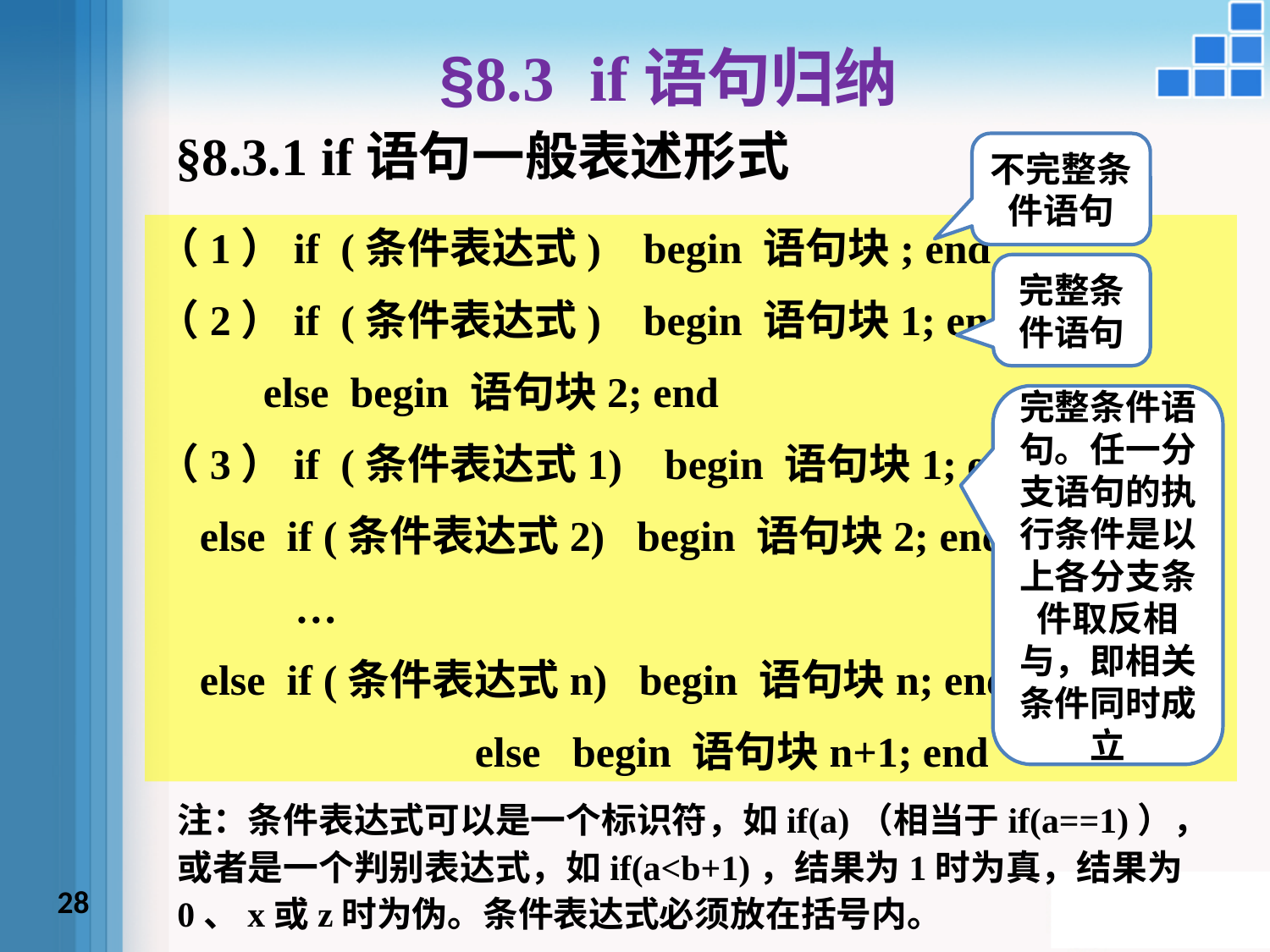

# §8.3  if语句归纳
§8.3.1 if语句一般表述形式
不完整条件语句
（1）if  (条件表达式)    begin 语句块; end
（2）if  (条件表达式)    begin 语句块1; end
          else  begin 语句块2; end
（3）if  (条件表达式1)    begin 语句块1; end
    else  if (条件表达式2)   begin 语句块2; end
             …
    else  if (条件表达式n)   begin 语句块n; end
                              else   begin 语句块n+1; end
完整条件语句
完整条件语句。任一分支语句的执行条件是以上各分支条件取反相与，即相关条件同时成立
注：条件表达式可以是一个标识符，如if(a)（相当于if(a==1)），或者是一个判别表达式，如if(a<b+1)，结果为1时为真，结果为0、x或z时为伪。条件表达式必须放在括号内。

28